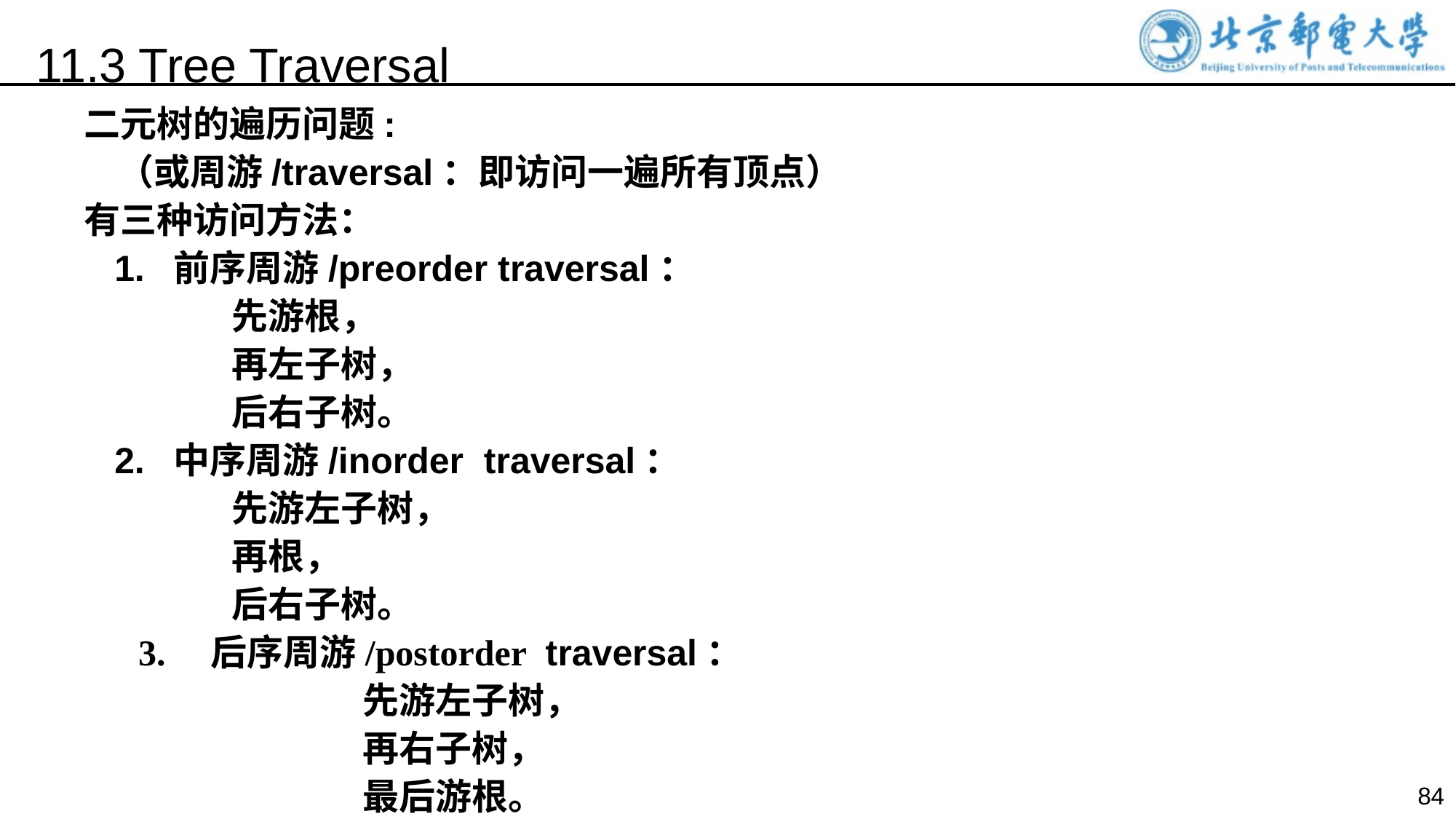

11.3 Tree Traversal
二元树的遍历问题:
   （或周游/traversal：即访问一遍所有顶点）
有三种访问方法：
   1.  前序周游/preorder traversal：
                 先游根，
                 再左子树，
                 后右子树。
   2.  中序周游/inorder  traversal：
                 先游左子树，
                 再根，
                 后右子树。
      3.    后序周游/postorder  traversal：
                                 先游左子树，
                                 再右子树，
                                 最后游根。